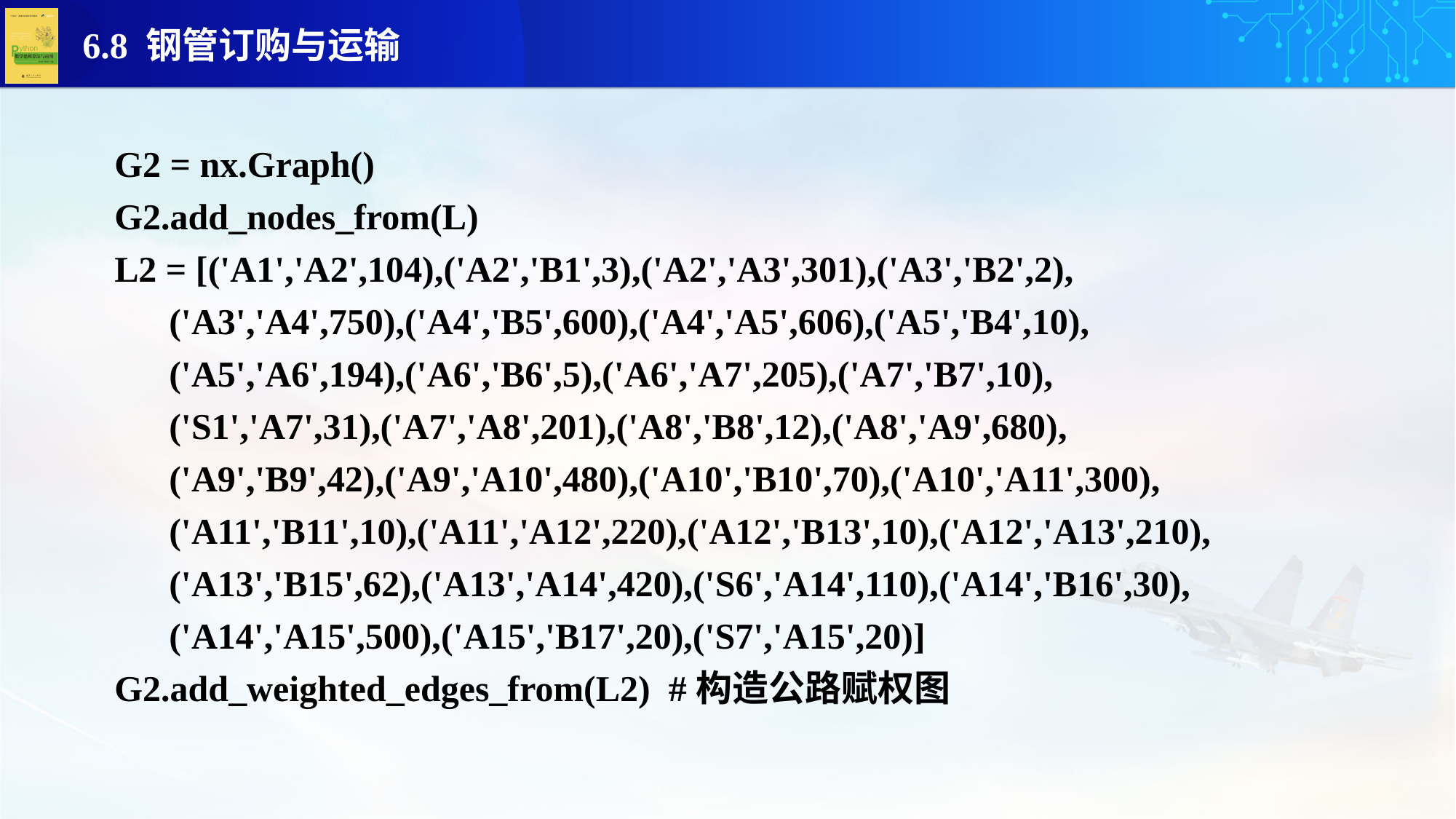

G2 = nx.Graph()
G2.add_nodes_from(L)
L2 = [('A1','A2',104),('A2','B1',3),('A2','A3',301),('A3','B2',2),
      ('A3','A4',750),('A4','B5',600),('A4','A5',606),('A5','B4',10),
      ('A5','A6',194),('A6','B6',5),('A6','A7',205),('A7','B7',10),
      ('S1','A7',31),('A7','A8',201),('A8','B8',12),('A8','A9',680),
      ('A9','B9',42),('A9','A10',480),('A10','B10',70),('A10','A11',300),
      ('A11','B11',10),('A11','A12',220),('A12','B13',10),('A12','A13',210),
      ('A13','B15',62),('A13','A14',420),('S6','A14',110),('A14','B16',30),
      ('A14','A15',500),('A15','B17',20),('S7','A15',20)]
G2.add_weighted_edges_from(L2)  #构造公路赋权图